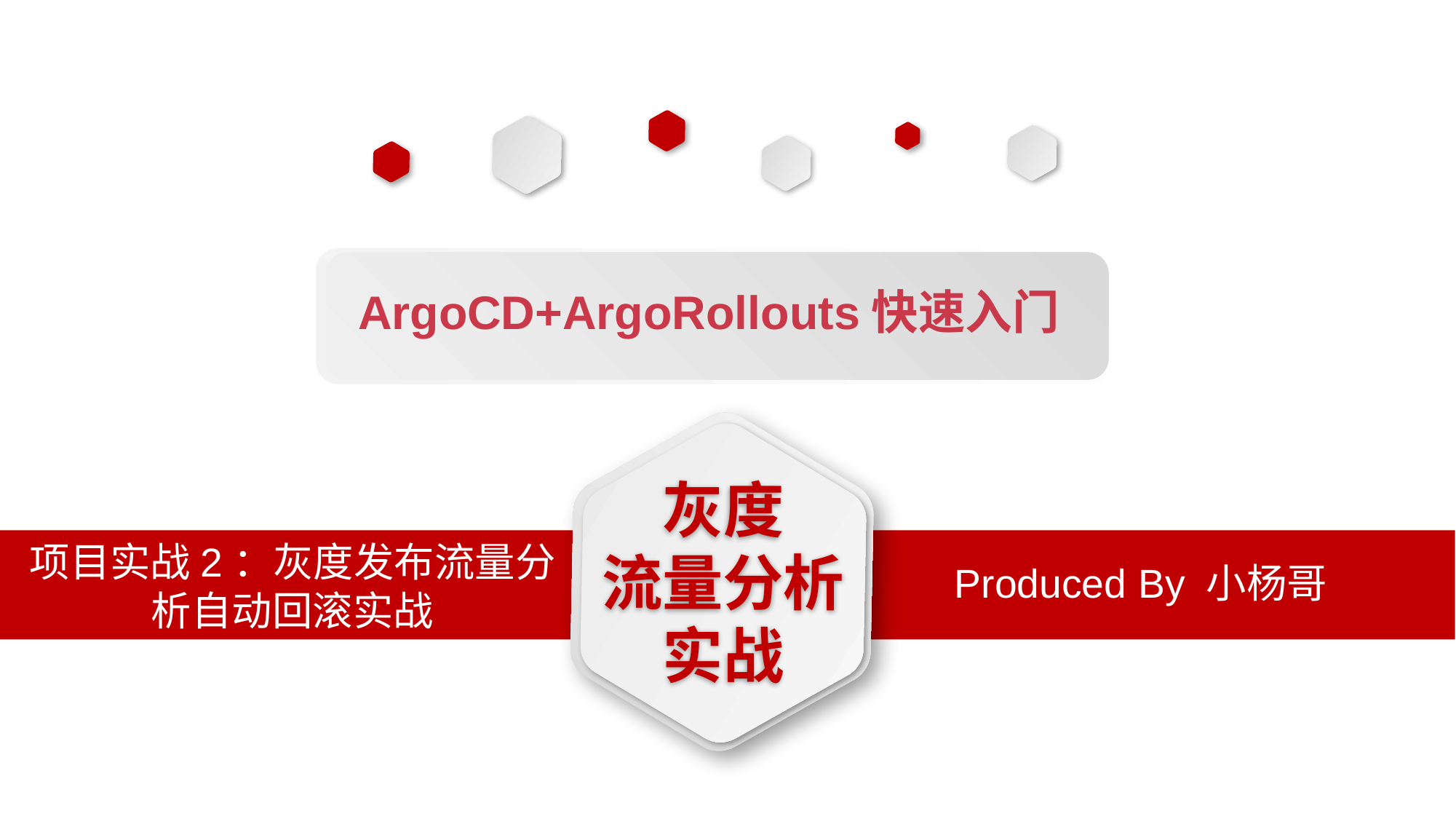

ArgoCD+ArgoRollouts快速入门

项目实战2：灰度发布流量分析自动回滚实战
灰度
流量分析实战
Produced By 小杨哥